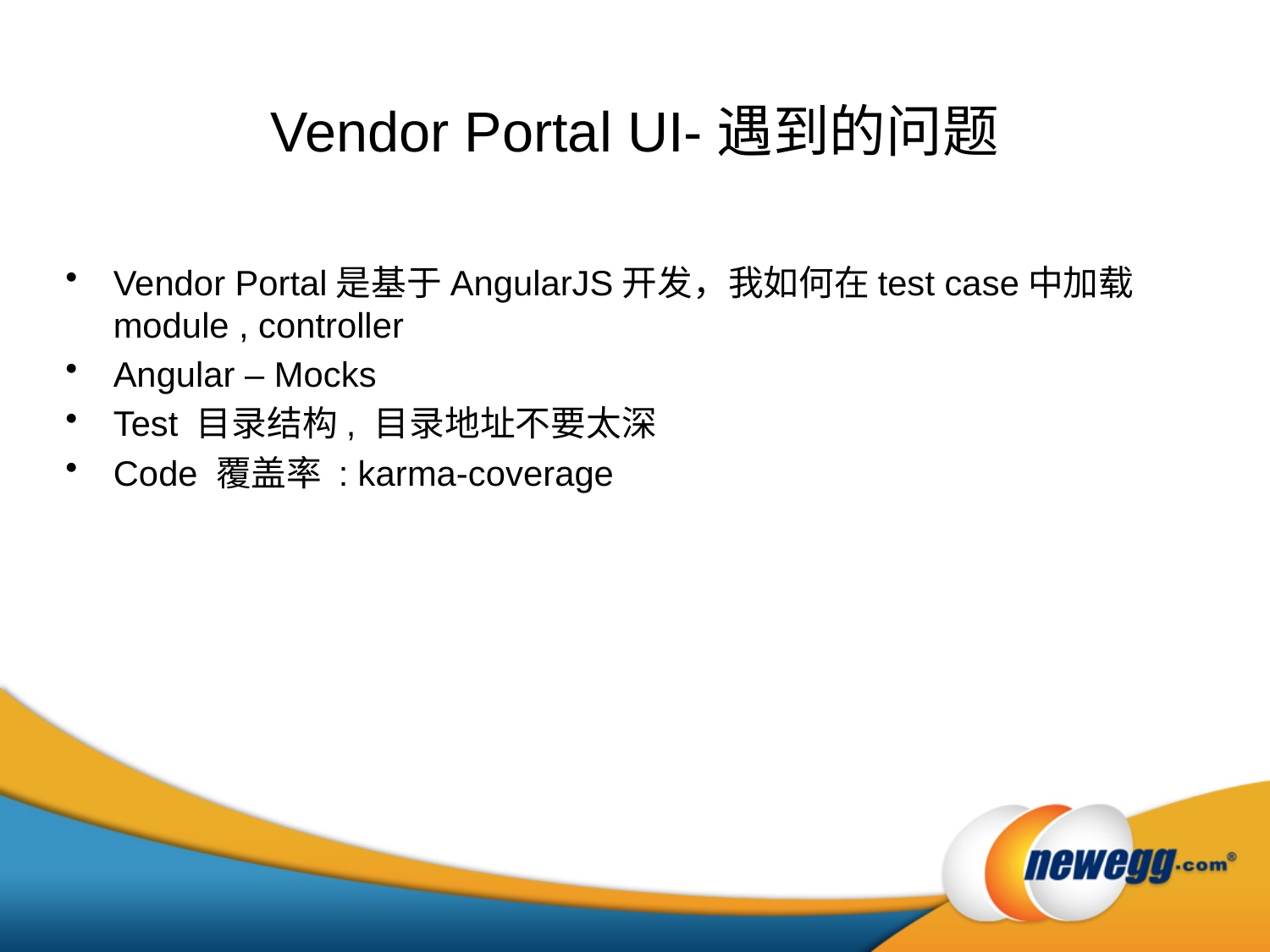

# Vendor Portal UI-遇到的问题
Vendor Portal是基于AngularJS开发，我如何在test case中加载module , controller
Angular – Mocks
Test 目录结构, 目录地址不要太深
Code 覆盖率 : karma-coverage